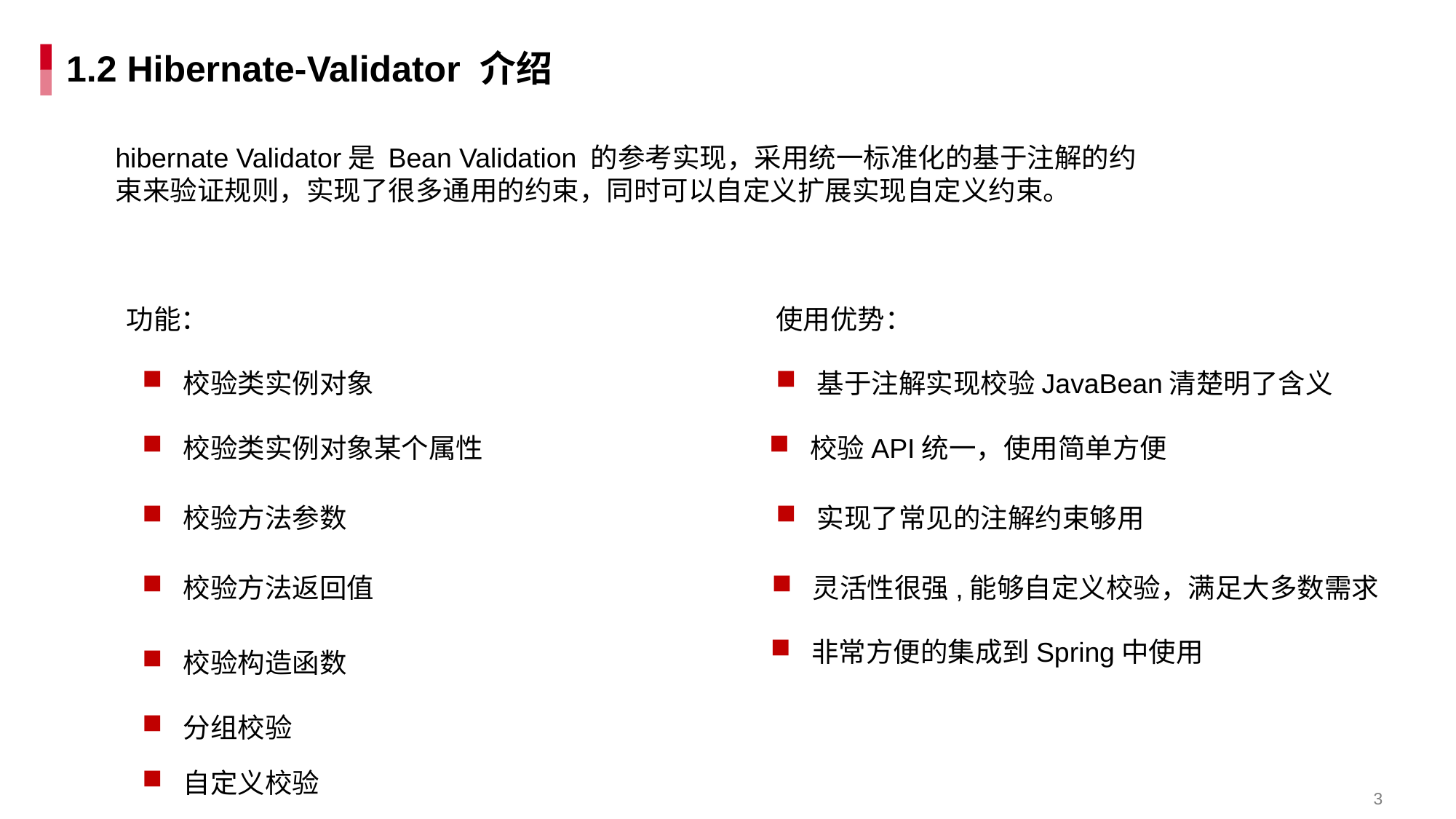

# 1.2 Hibernate-Validator 介绍
hibernate Validator是 Bean Validation 的参考实现，采用统一标准化的基于注解的约束来验证规则，实现了很多通用的约束，同时可以自定义扩展实现自定义约束。
功能：
使用优势：
校验类实例对象
基于注解实现校验JavaBean清楚明了含义
校验类实例对象某个属性
校验API统一，使用简单方便
校验方法参数
实现了常见的注解约束够用
校验方法返回值
灵活性很强,能够自定义校验，满足大多数需求
非常方便的集成到Spring中使用
校验构造函数
分组校验
自定义校验